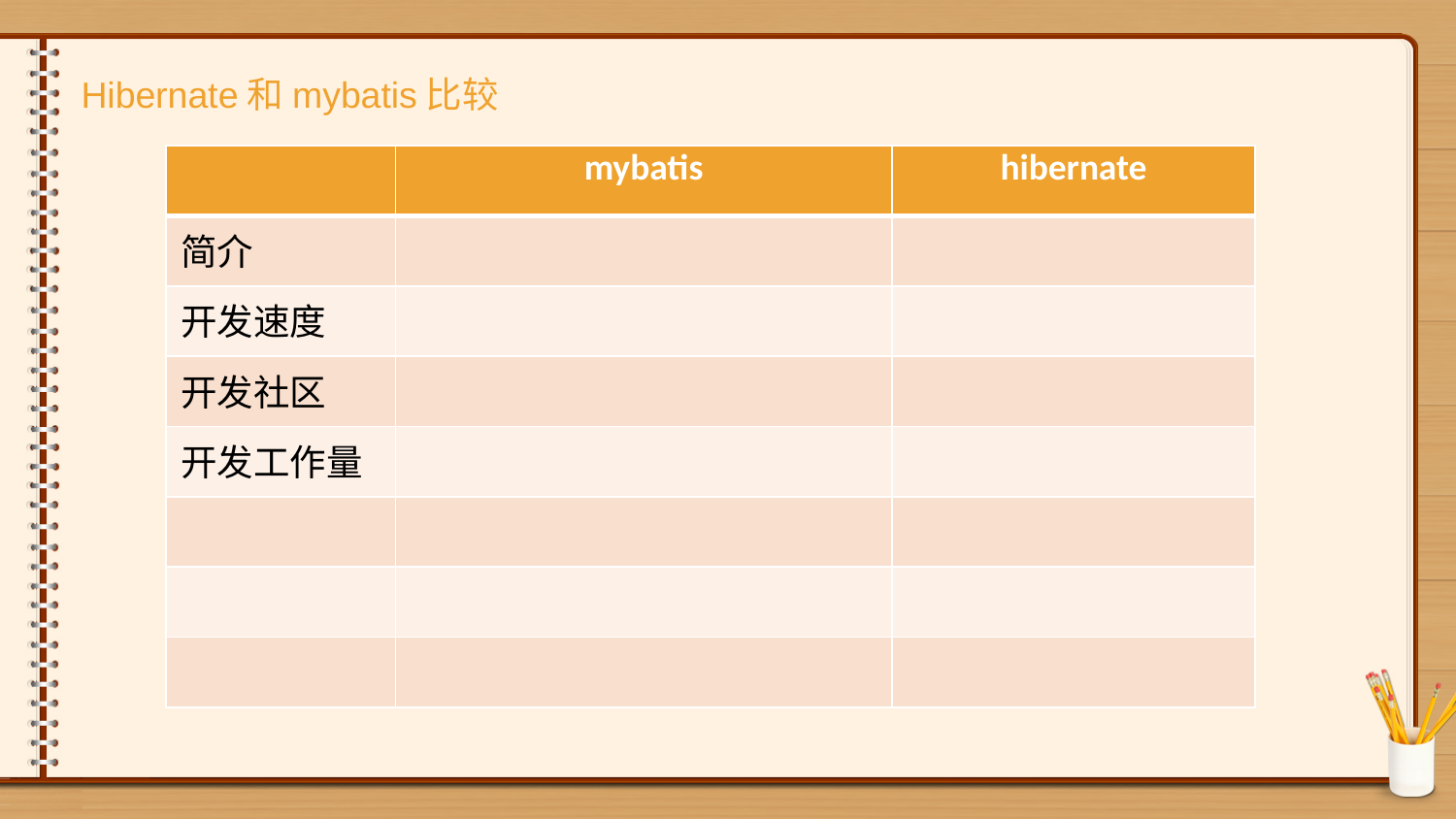

Hibernate和mybatis比较
|  | mybatis | hibernate |
| --- | --- | --- |
| 简介 |  |  |
| 开发速度 |  |  |
| 开发社区 |  |  |
| 开发工作量 |  |  |
|  |  |  |
|  |  |  |
|  |  |  |